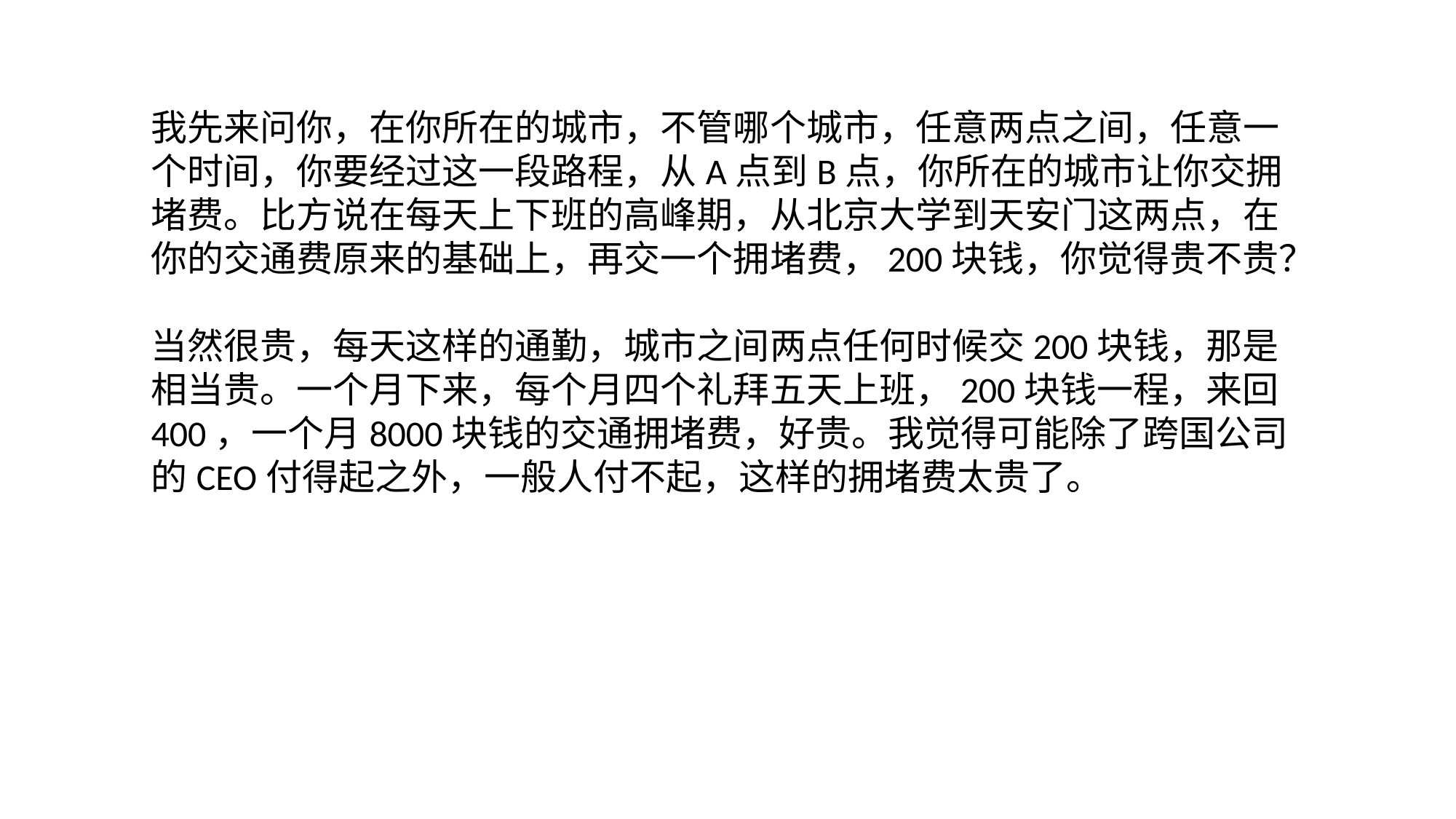

我先来问你，在你所在的城市，不管哪个城市，任意两点之间，任意一个时间，你要经过这一段路程，从A点到B点，你所在的城市让你交拥堵费。比方说在每天上下班的高峰期，从北京大学到天安门这两点，在你的交通费原来的基础上，再交一个拥堵费，200块钱，你觉得贵不贵？
当然很贵，每天这样的通勤，城市之间两点任何时候交200块钱，那是相当贵。一个月下来，每个月四个礼拜五天上班，200块钱一程，来回400，一个月8000块钱的交通拥堵费，好贵。我觉得可能除了跨国公司的CEO付得起之外，一般人付不起，这样的拥堵费太贵了。